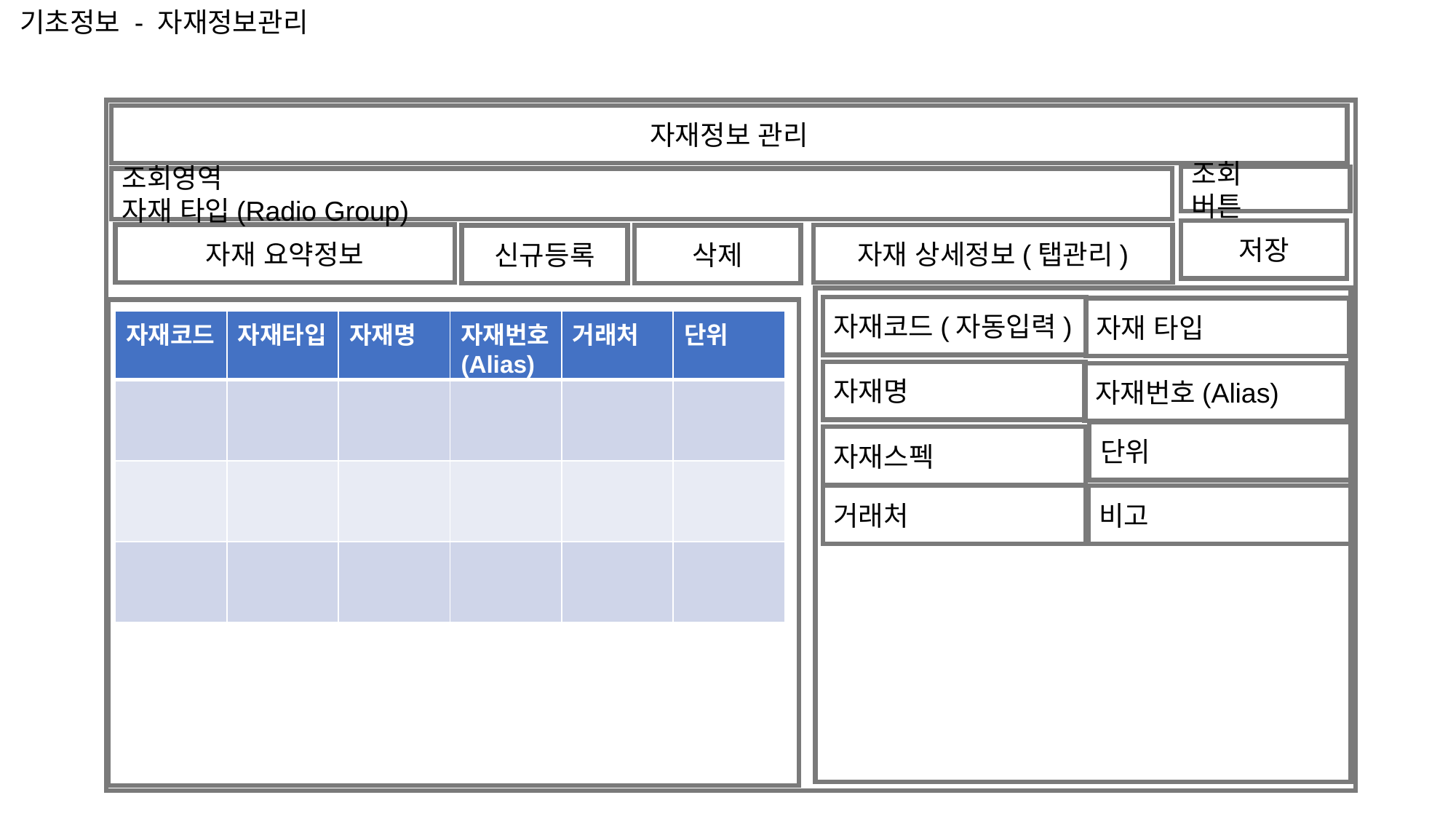

기초정보 - 자재정보관리

자재정보 관리
조회
버튼
조회영역
자재 타입(Radio Group)
저장
자재 요약정보
자재 상세정보(탭관리)
신규등록
삭제

자재코드(자동입력)
자재 타입

| 자재코드 | 자재타입 | 자재명 | 자재번호 (Alias) | 거래처 | 단위 |
| --- | --- | --- | --- | --- | --- |
|  |  |  |  |  |  |
|  |  |  |  |  |  |
|  |  |  |  |  |  |
자재명
자재번호(Alias)
단위
자재스펙
거래처
비고